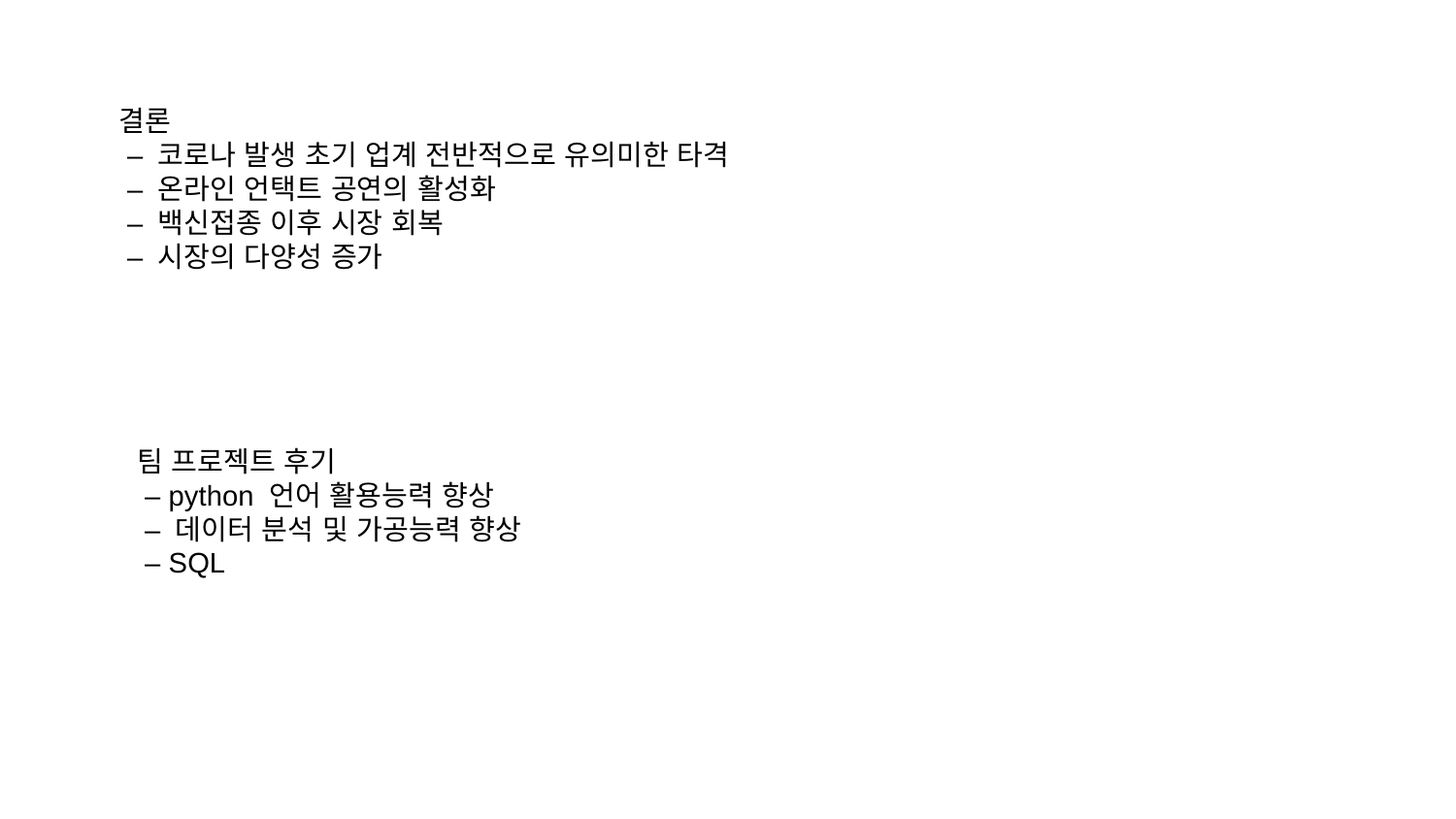

결론
 – 코로나 발생 초기 업계 전반적으로 유의미한 타격
 – 온라인 언택트 공연의 활성화
 – 백신접종 이후 시장 회복
 – 시장의 다양성 증가
팀 프로젝트 후기
 – python 언어 활용능력 향상
 – 데이터 분석 및 가공능력 향상
 – SQL